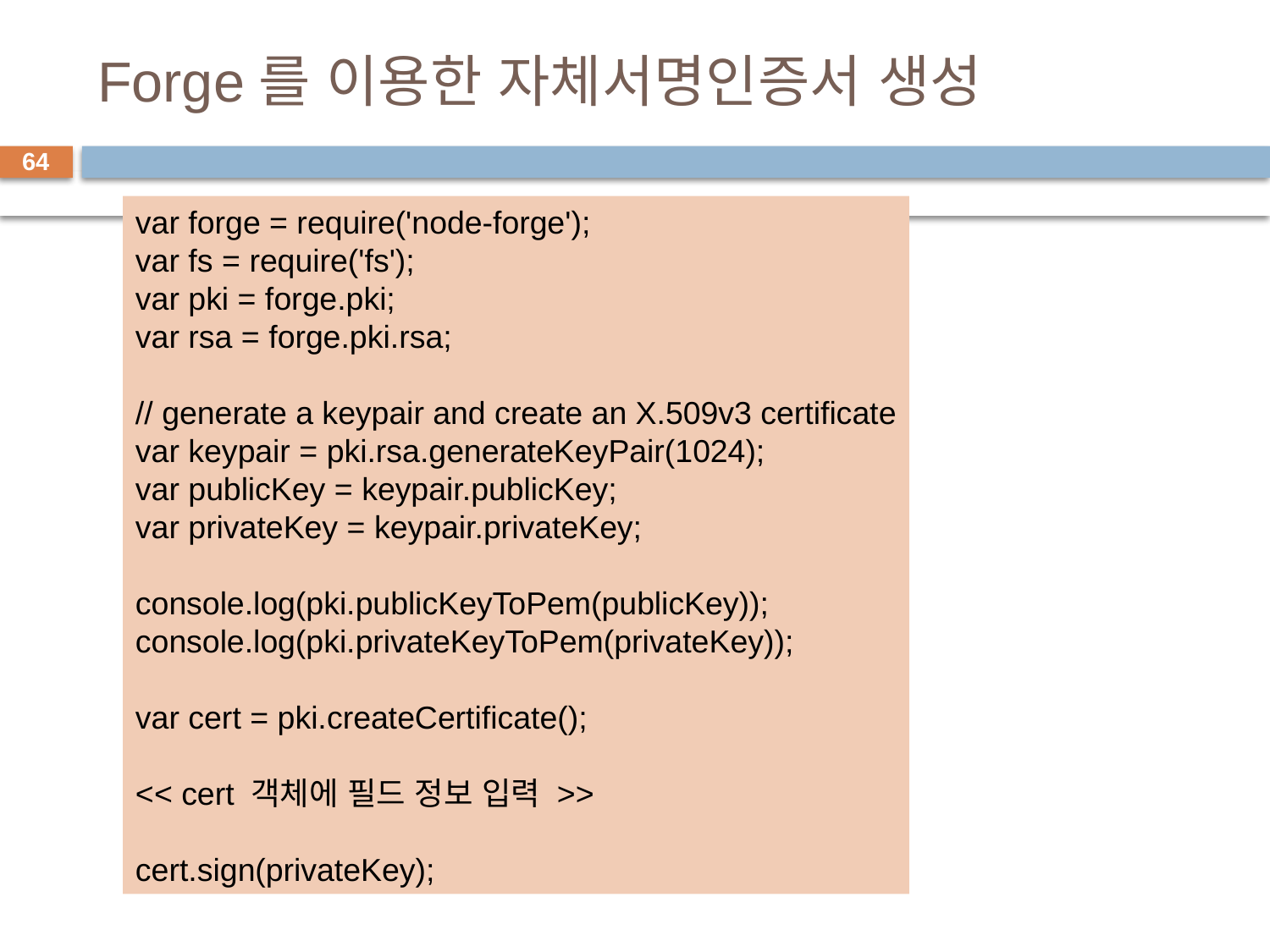

# Forge를 이용한 자체서명인증서 생성
64
var forge = require('node-forge');
var fs = require('fs');
var pki = forge.pki;
var rsa = forge.pki.rsa;

// generate a keypair and create an X.509v3 certificate
var keypair = pki.rsa.generateKeyPair(1024);
var publicKey = keypair.publicKey;
var privateKey = keypair.privateKey;

console.log(pki.publicKeyToPem(publicKey));
console.log(pki.privateKeyToPem(privateKey));

var cert = pki.createCertificate();

<< cert 객체에 필드 정보 입력 >>

cert.sign(privateKey);